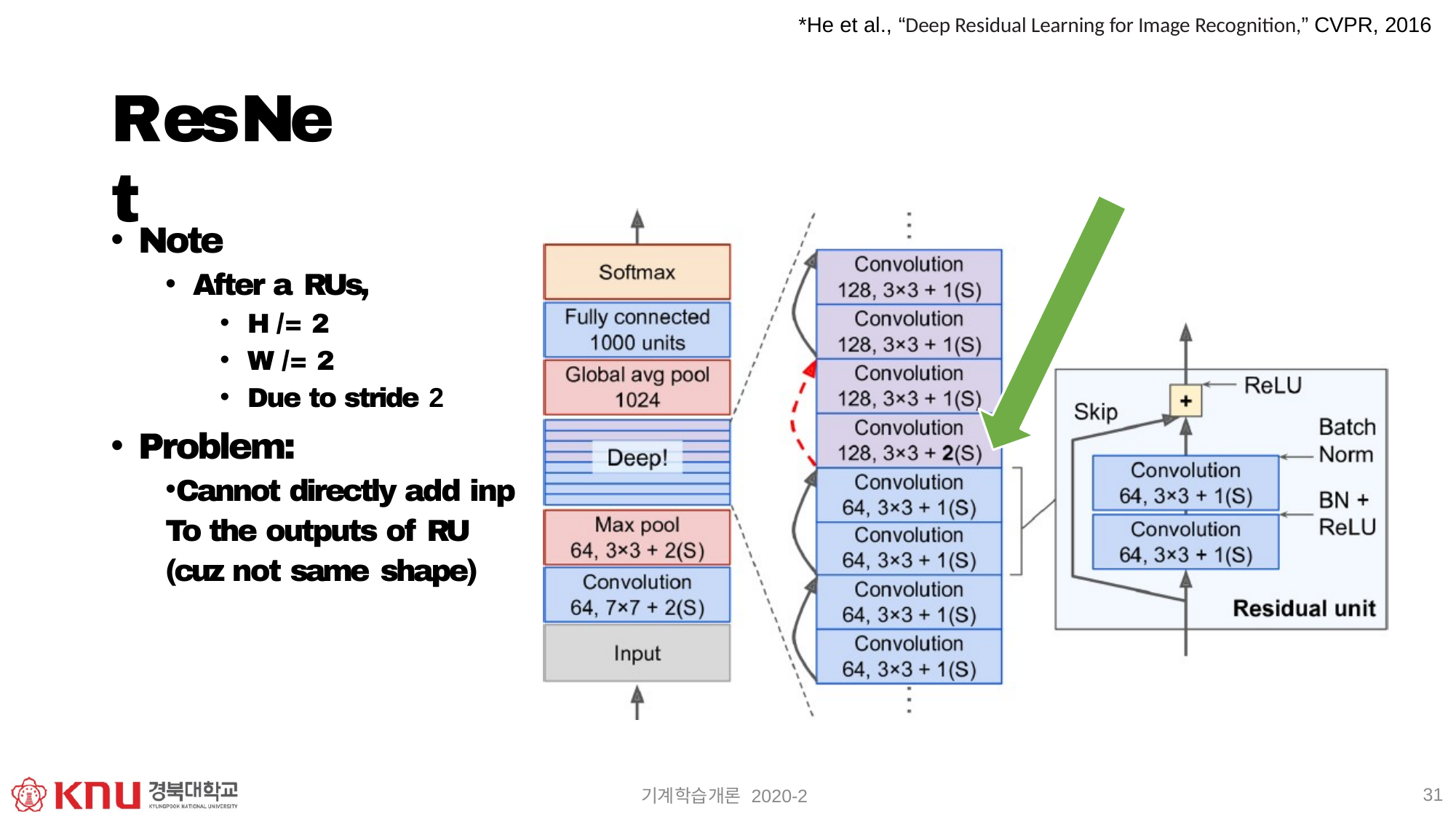

*He et al., “Deep Residual Learning for Image Recognition,” CVPR, 2016
# ResNet

Note
After a RUs,
H /= 2
W /= 2
Due to stride 2
Problem:
Cannot directly add inp  To the outputs of RU  (cuz not same shape)
31
기계학습개론 2020-2